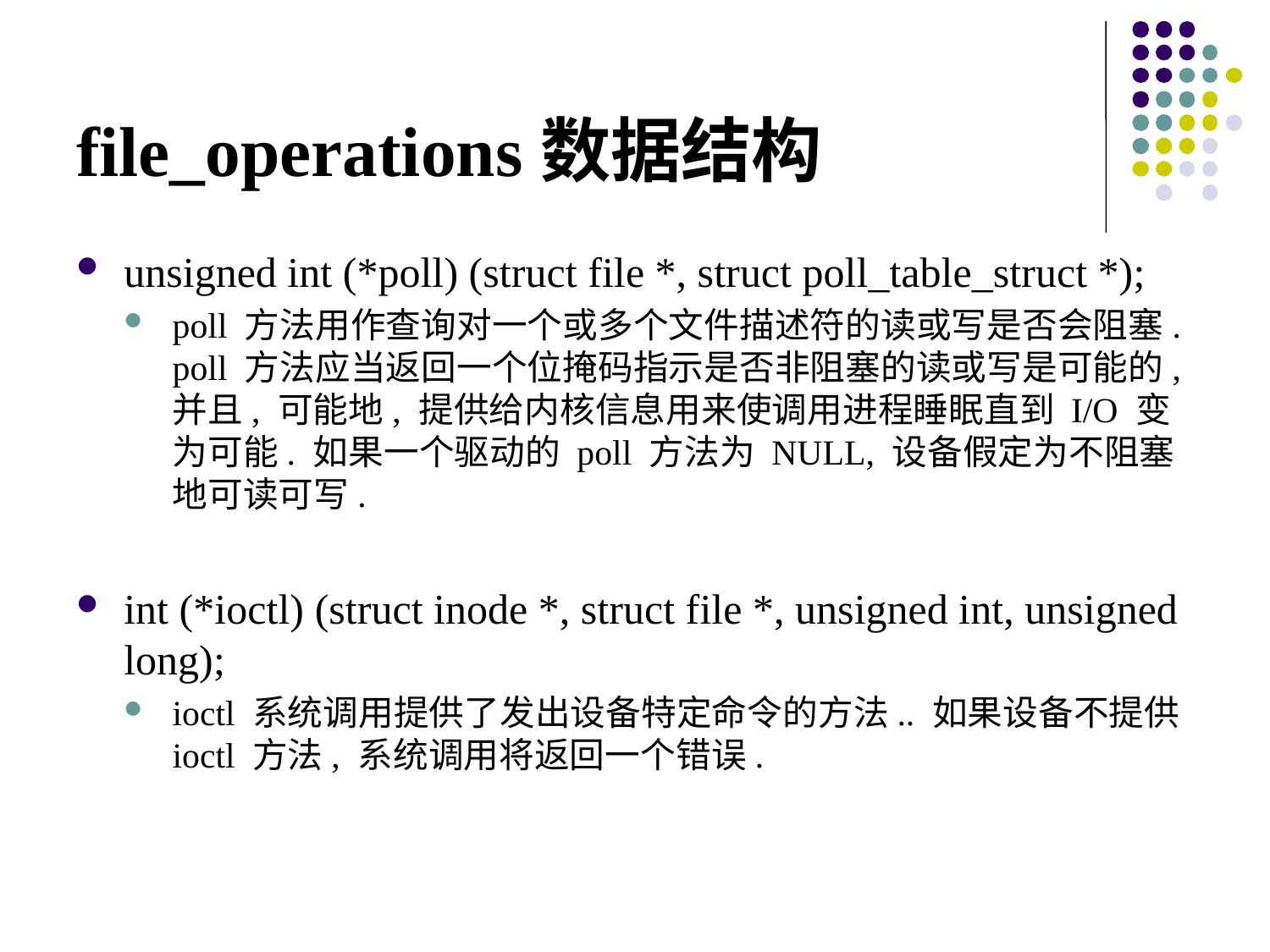

# file_operations数据结构
unsigned int (*poll) (struct file *, struct poll_table_struct *);
poll 方法用作查询对一个或多个文件描述符的读或写是否会阻塞. poll 方法应当返回一个位掩码指示是否非阻塞的读或写是可能的, 并且, 可能地, 提供给内核信息用来使调用进程睡眠直到 I/O 变为可能. 如果一个驱动的 poll 方法为 NULL, 设备假定为不阻塞地可读可写.

int (*ioctl) (struct inode *, struct file *, unsigned int, unsigned long);
ioctl 系统调用提供了发出设备特定命令的方法.. 如果设备不提供 ioctl 方法, 系统调用将返回一个错误.